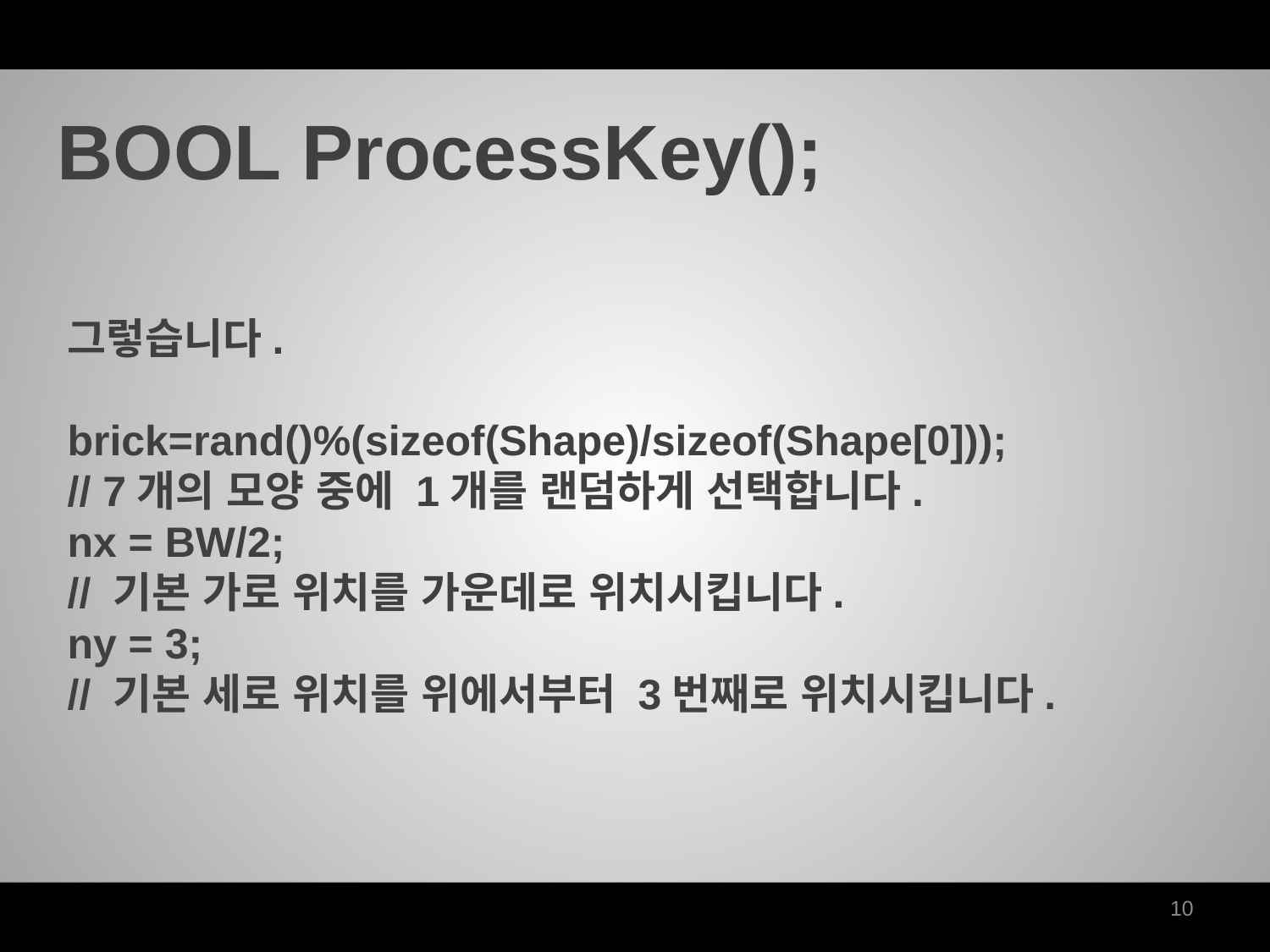

BOOL ProcessKey();
그렇습니다.

brick=rand()%(sizeof(Shape)/sizeof(Shape[0]));
// 7개의 모양 중에 1개를 랜덤하게 선택합니다.
nx = BW/2;
// 기본 가로 위치를 가운데로 위치시킵니다.
ny = 3;
// 기본 세로 위치를 위에서부터 3번째로 위치시킵니다.
10